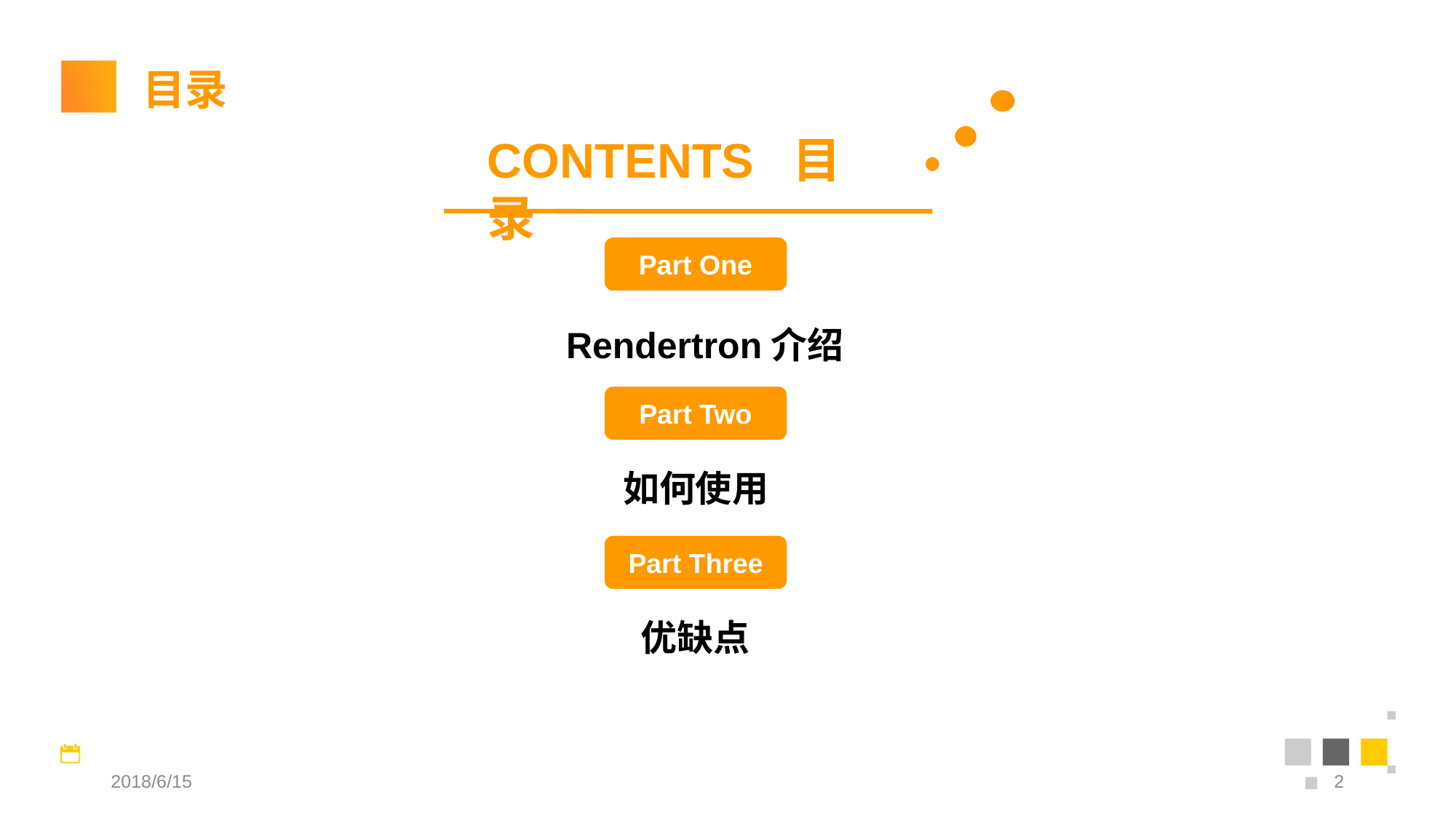

目录

CONTENTS  目录

Part One
Rendertron介绍
Part Two
如何使用
Part Three
优缺点
2018/6/15
2
2